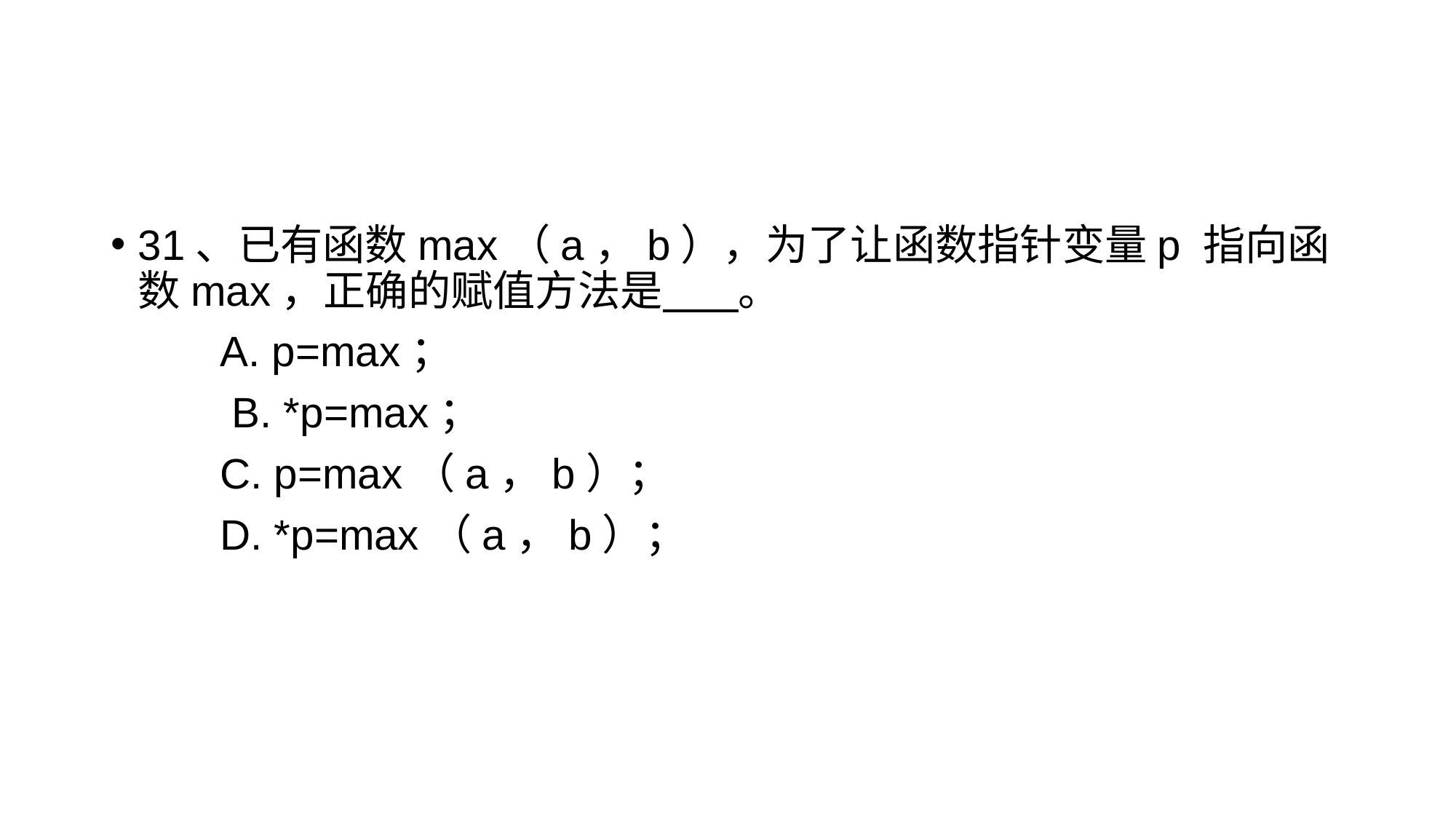

#
31、已有函数max（a，b），为了让函数指针变量p 指向函数max，正确的赋值方法是        。
	A. p=max；
	 B. *p=max；
	C. p=max（a，b）；
	D. *p=max（a，b）；